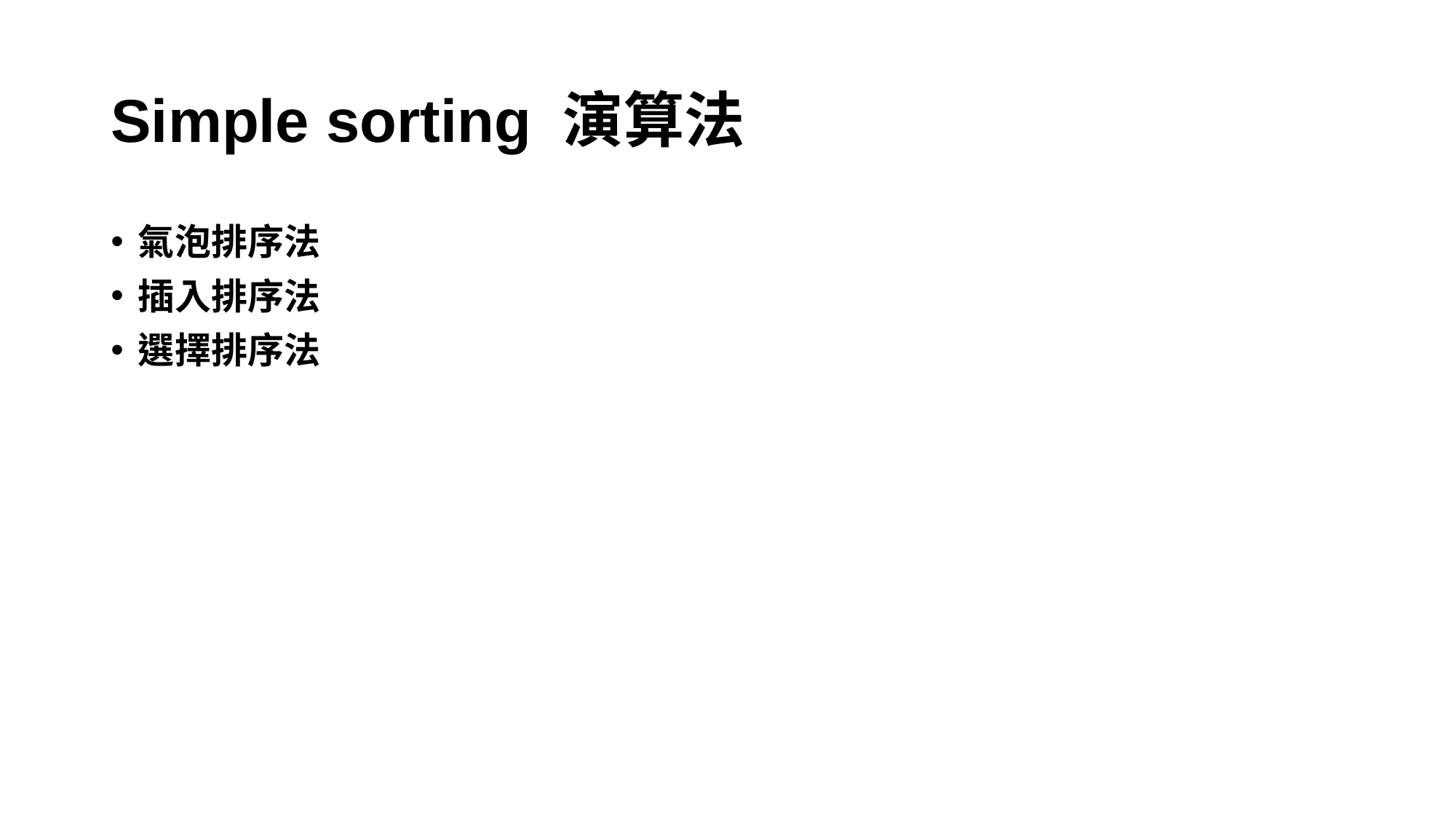

# Simple sorting 演算法
氣泡排序法
插入排序法
選擇排序法